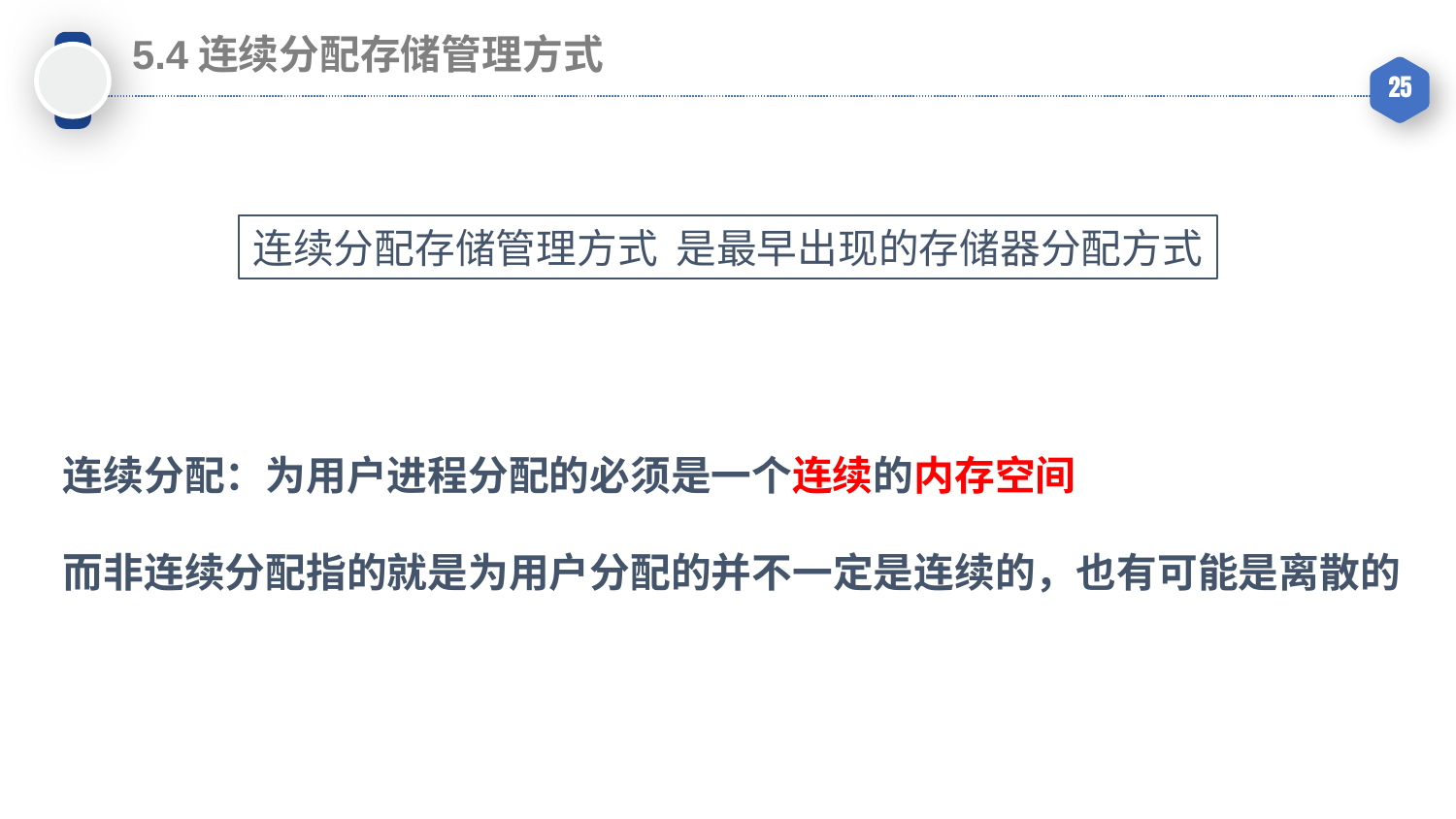

5.4连续分配存储管理方式
连续分配存储管理方式  是最早出现的存储器分配方式
连续分配：为用户进程分配的必须是一个连续的内存空间

而非连续分配指的就是为用户分配的并不一定是连续的，也有可能是离散的